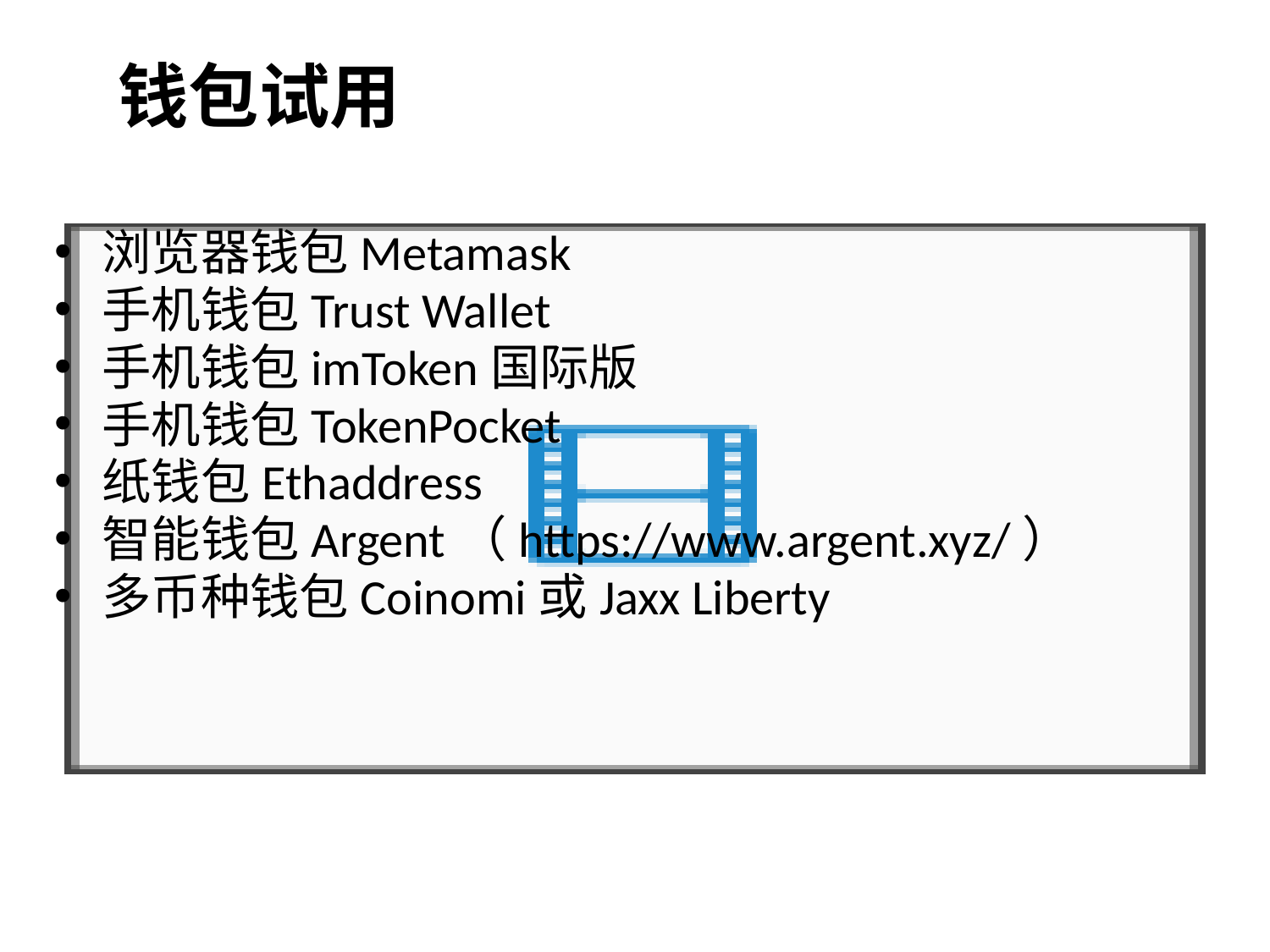

# 钱包试用
浏览器钱包Metamask
手机钱包Trust Wallet
手机钱包imToken国际版
手机钱包TokenPocket
纸钱包Ethaddress
智能钱包Argent（https://www.argent.xyz/）
多币种钱包Coinomi或Jaxx Liberty